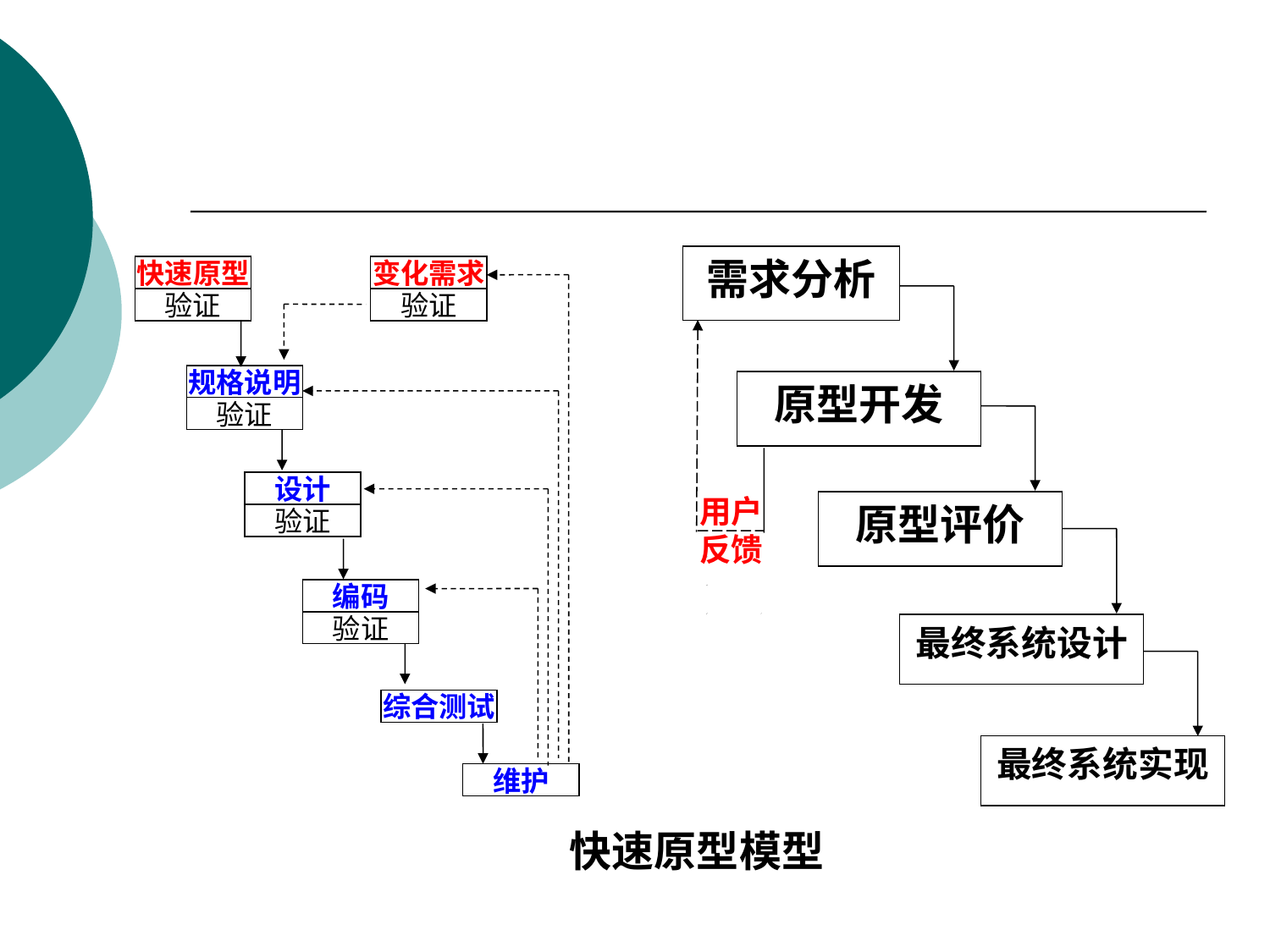

需求分析

原型开发

用户
反馈
原型评价

最终系统设计

最终系统实现
快速原型
验证
变化需求
验证

规格说明
验证

设计
验证

编码
验证

综合测试

维护
快速原型模型